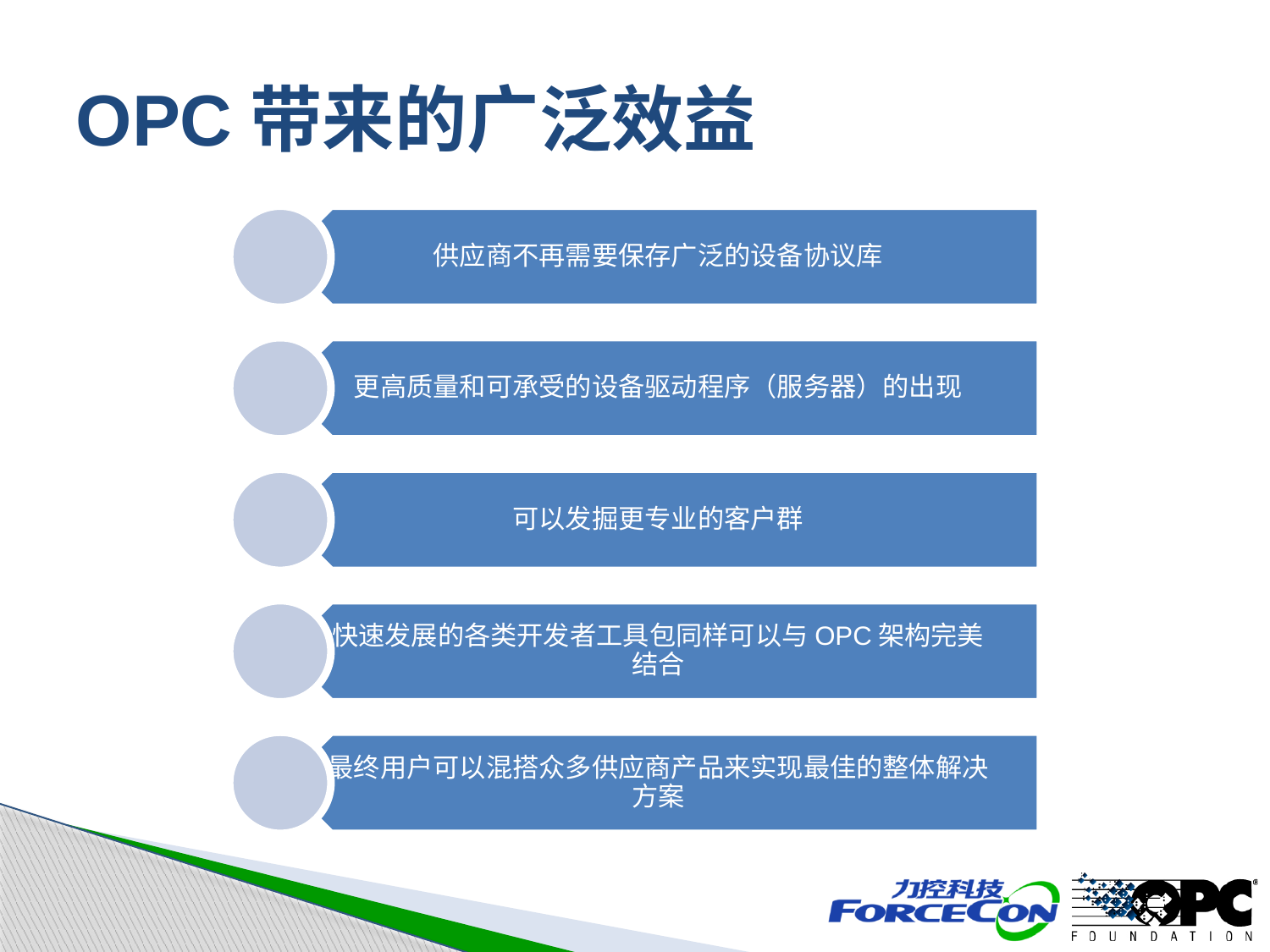

# OPC带来的广泛效益
供应商不再需要保存广泛的设备协议库
更高质量和可承受的设备驱动程序（服务器）的出现
可以发掘更专业的客户群
快速发展的各类开发者工具包同样可以与OPC架构完美结合
最终用户可以混搭众多供应商产品来实现最佳的整体解决方案